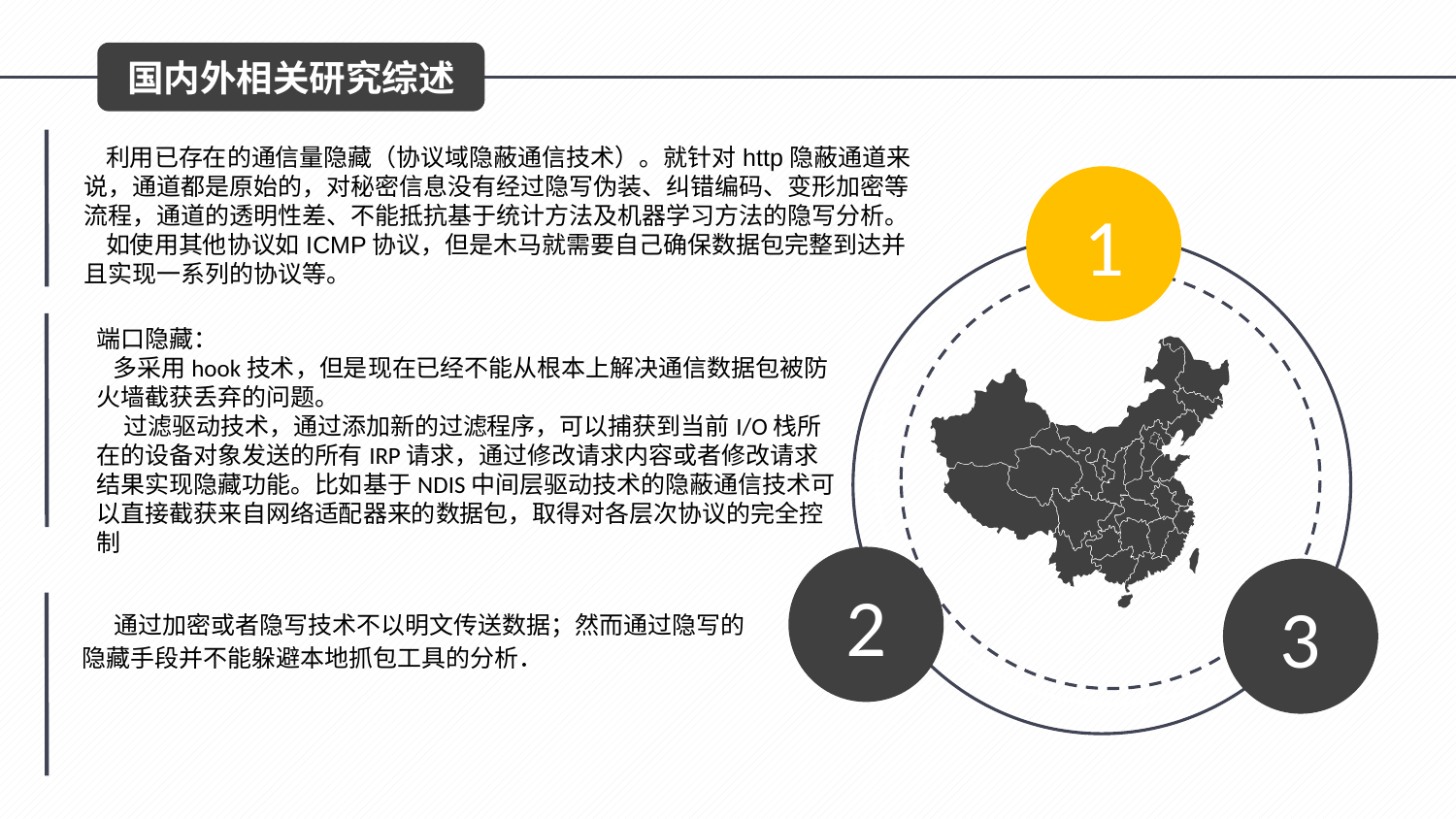

国内外相关研究综述

   利用已存在的通信量隐藏（协议域隐蔽通信技术）。就针对http隐蔽通道来说，通道都是原始的，对秘密信息没有经过隐写伪装、纠错编码、变形加密等流程，通道的透明性差、不能抵抗基于统计方法及机器学习方法的隐写分析。
   如使用其他协议如ICMP协议，但是木马就需要自己确保数据包完整到达并且实现一系列的协议等。
1

端口隐藏：
  多采用hook技术，但是现在已经不能从根本上解决通信数据包被防火墙截获丢弃的问题。
    过滤驱动技术，通过添加新的过滤程序，可以捕获到当前I/O栈所在的设备对象发送的所有IRP请求，通过修改请求内容或者修改请求结果实现隐藏功能。比如基于NDIS中间层驱动技术的隐蔽通信技术可以直接截获来自网络适配器来的数据包，取得对各层次协议的完全控制

2
3

     通过加密或者隐写技术不以明文传送数据；然而通过隐写的隐藏手段并不能躲避本地抓包工具的分析．